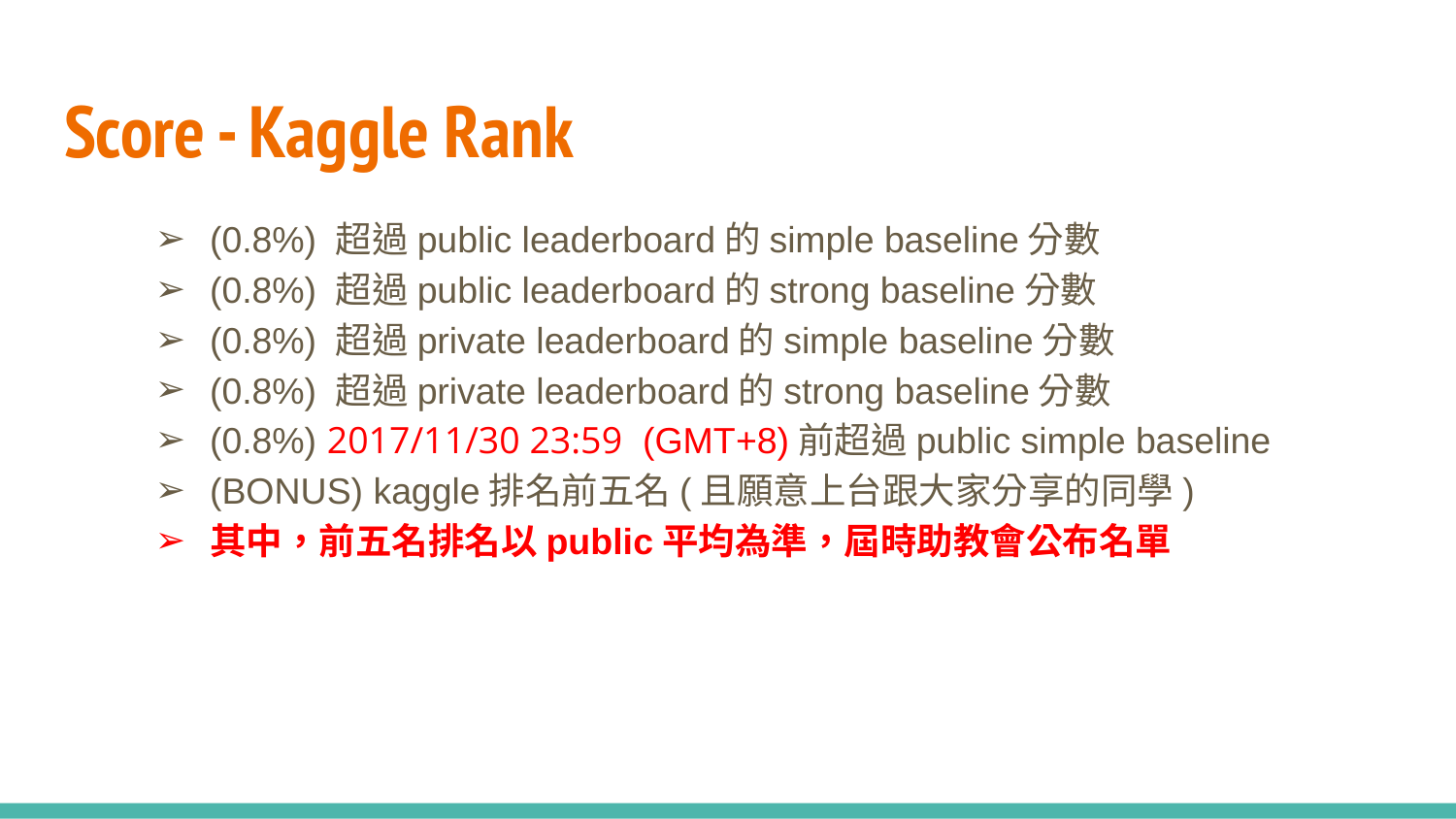

# Score - Kaggle Rank

(0.8%) 超過public leaderboard的simple baseline分數
(0.8%) 超過public leaderboard的strong baseline分數
(0.8%) 超過private leaderboard的simple baseline分數
(0.8%) 超過private leaderboard的strong baseline分數
(0.8%) 2017/11/30 23:59  (GMT+8)前超過public simple baseline
(BONUS) kaggle排名前五名(且願意上台跟大家分享的同學)
其中，前五名排名以public平均為準，屆時助教會公布名單